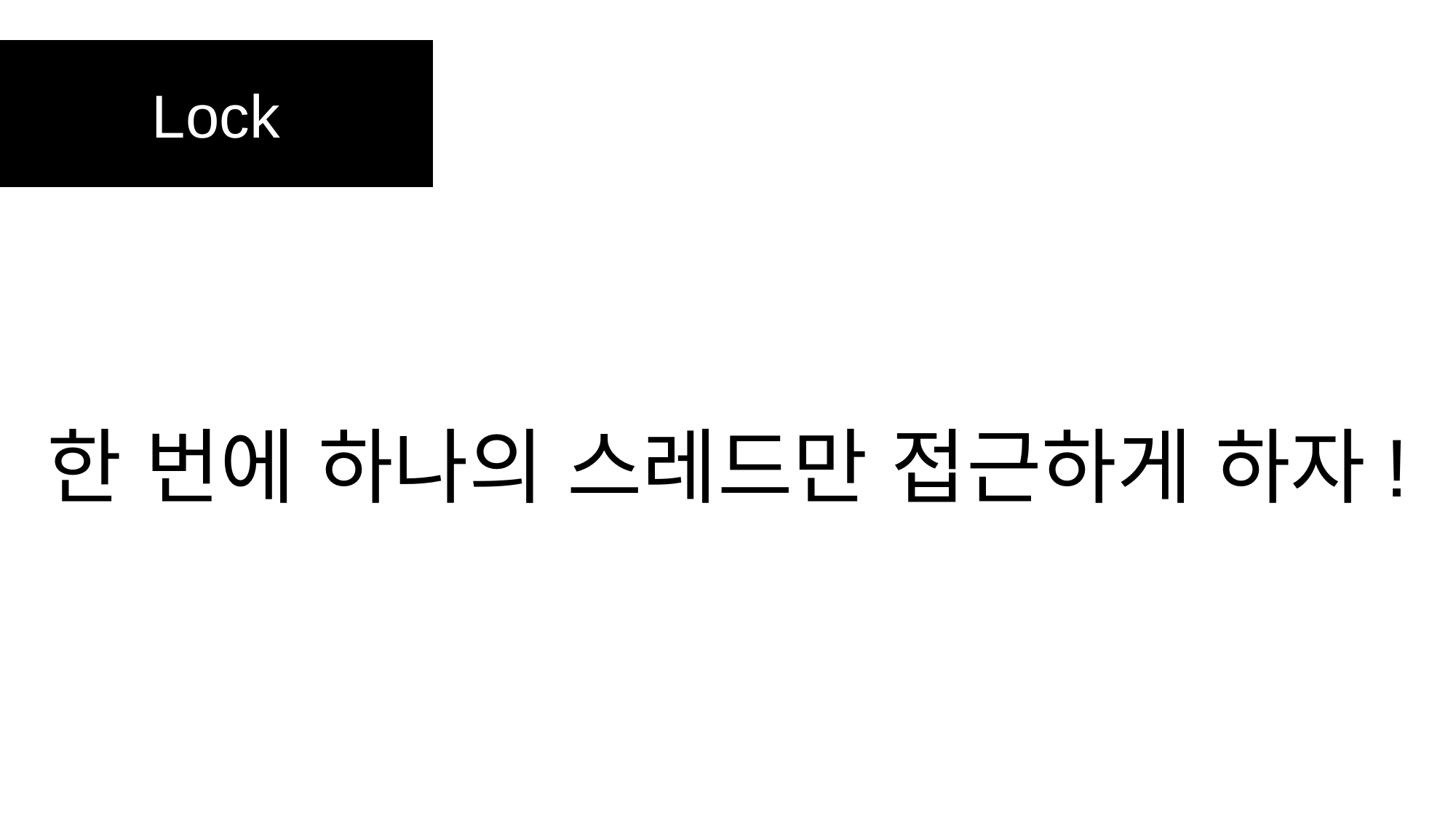

Lock
한 번에 하나의 스레드만 접근하게 하자!